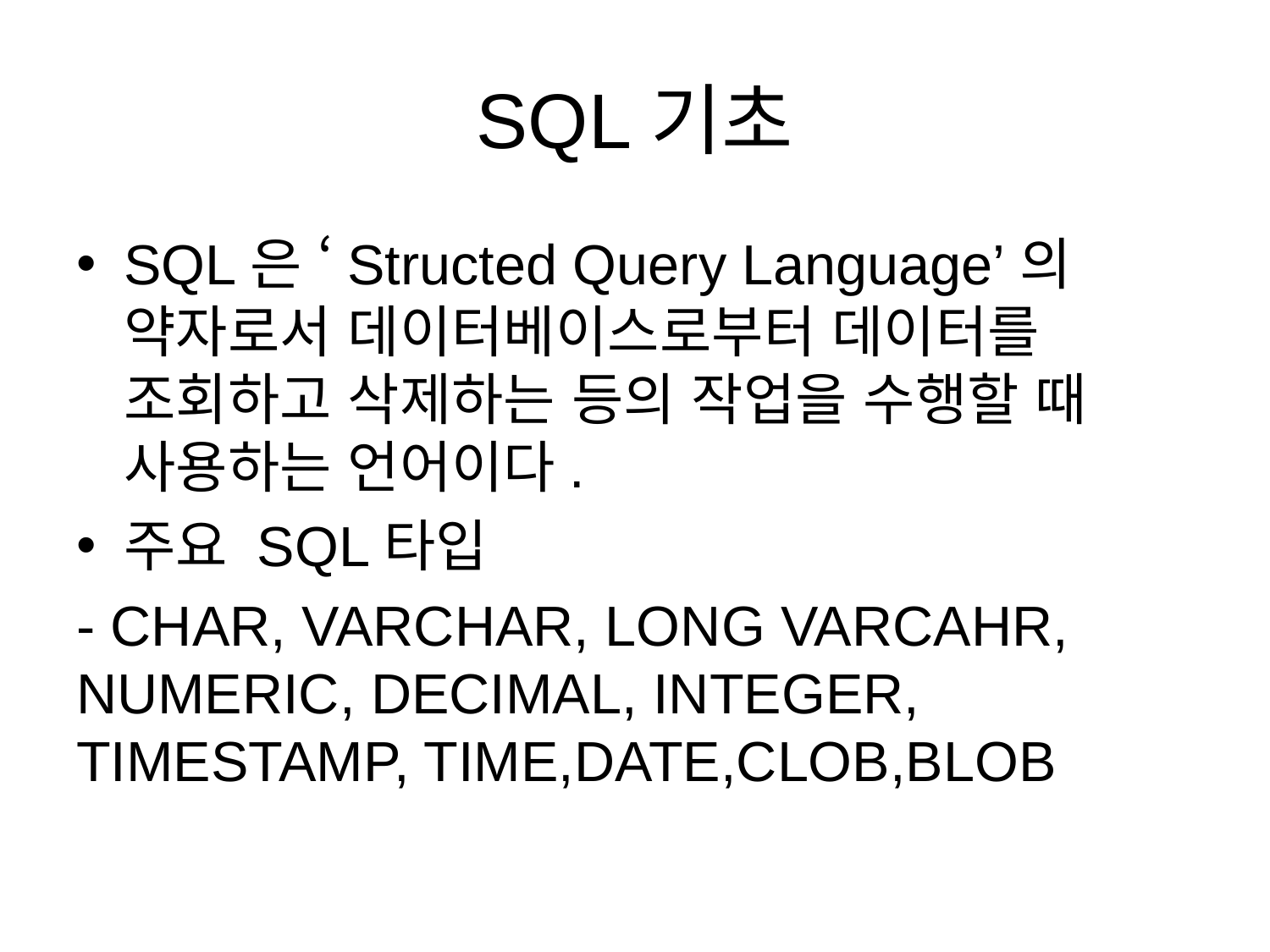

# SQL기초
SQL은 ‘Structed Query Language’의 약자로서 데이터베이스로부터 데이터를 조회하고 삭제하는 등의 작업을 수행할 때 사용하는 언어이다.
주요 SQL타입
- CHAR, VARCHAR, LONG VARCAHR, NUMERIC, DECIMAL, INTEGER, TIMESTAMP, TIME,DATE,CLOB,BLOB